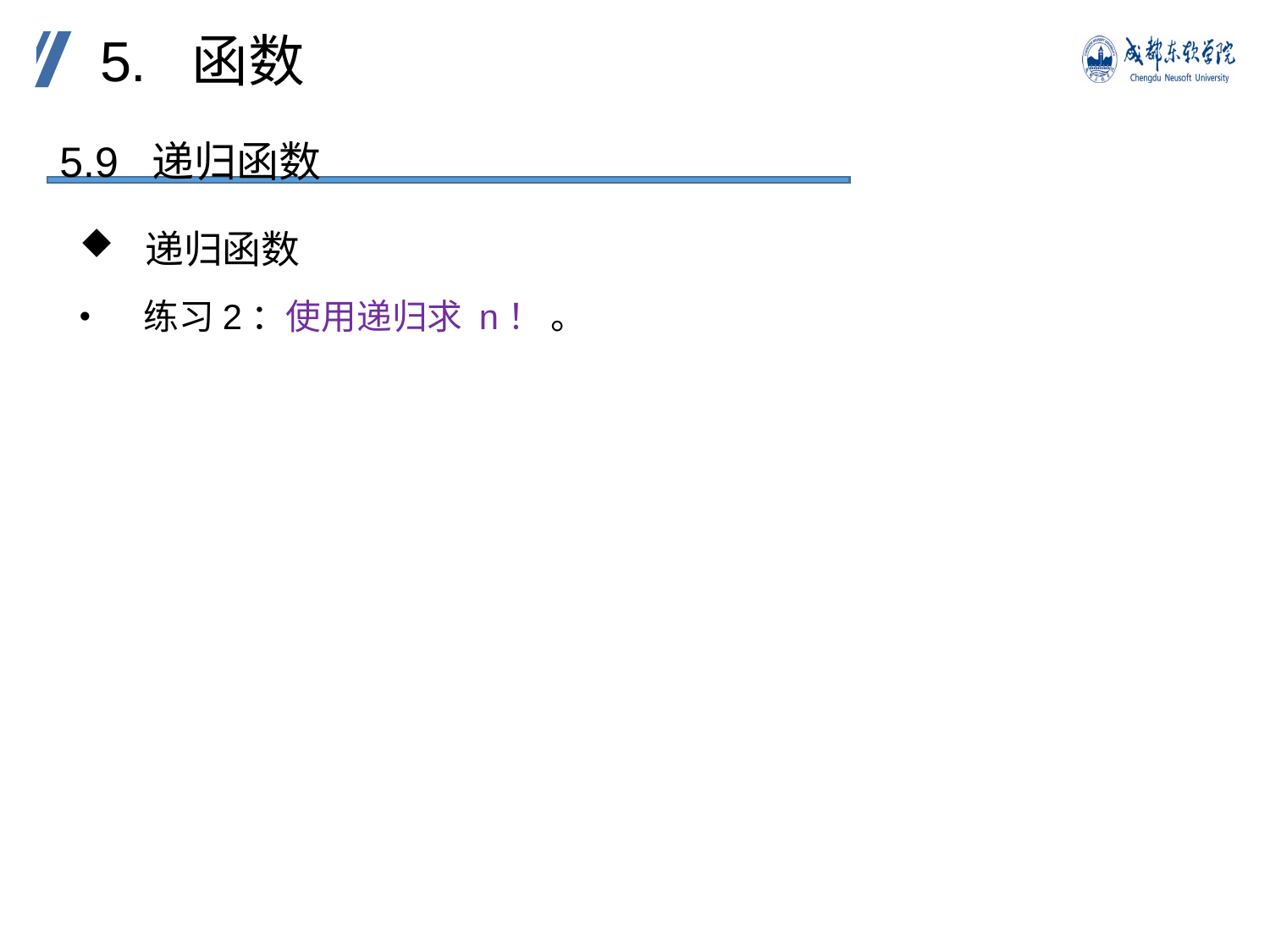

5.  函数
5.9  递归函数

 递归函数
 练习2：使用递归求 n！ 。